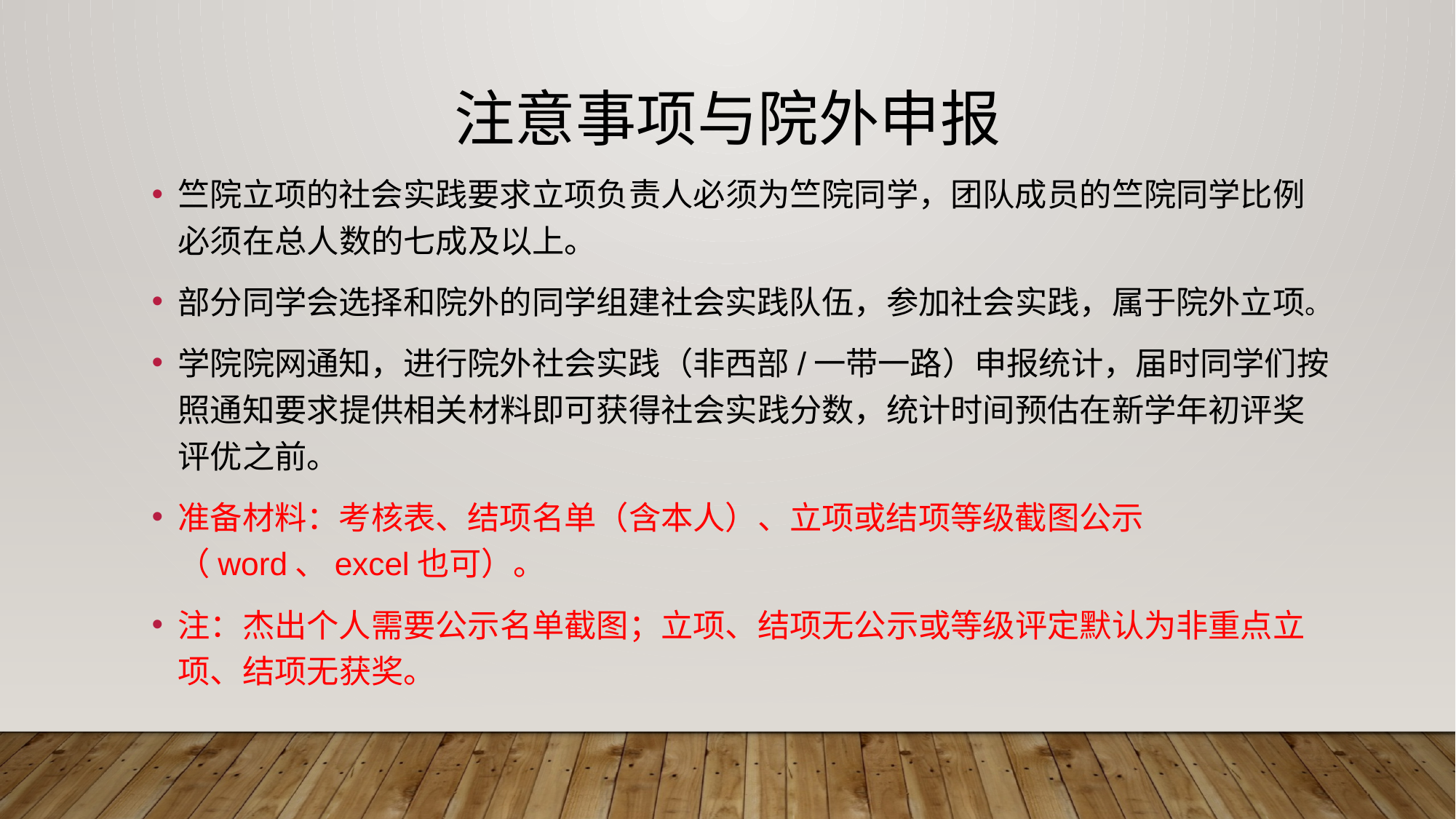

注意事项与院外申报
竺院立项的社会实践要求立项负责人必须为竺院同学，团队成员的竺院同学比例必须在总人数的七成及以上。
部分同学会选择和院外的同学组建社会实践队伍，参加社会实践，属于院外立项。
学院院网通知，进行院外社会实践（非西部/一带一路）申报统计，届时同学们按照通知要求提供相关材料即可获得社会实践分数，统计时间预估在新学年初评奖评优之前。
准备材料：考核表、结项名单（含本人）、立项或结项等级截图公示（word、excel也可）。
注：杰出个人需要公示名单截图；立项、结项无公示或等级评定默认为非重点立项、结项无获奖。